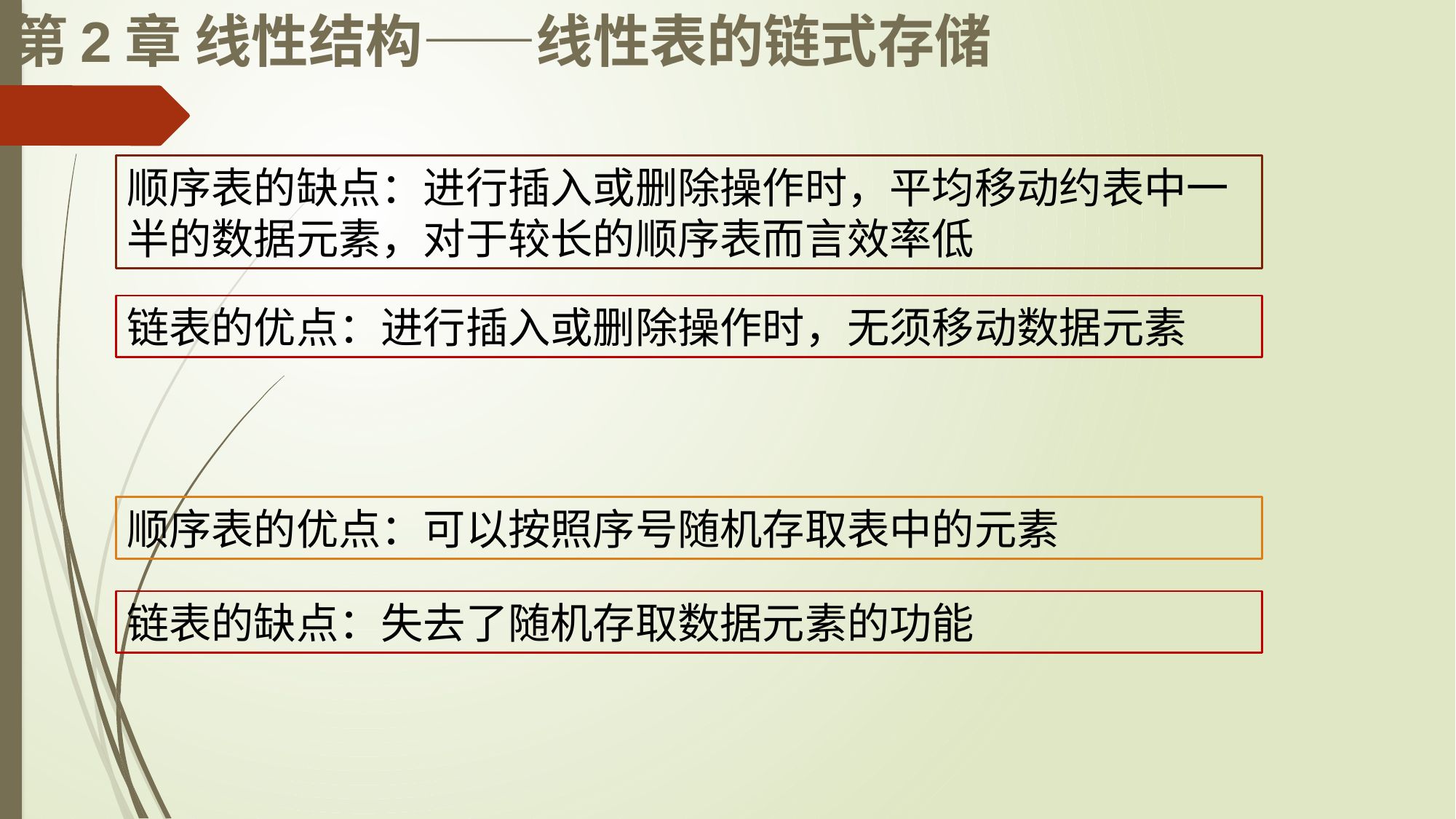

# 第2章 线性结构——线性表的链式存储
顺序表的缺点：进行插入或删除操作时，平均移动约表中一半的数据元素，对于较长的顺序表而言效率低
链表的优点：进行插入或删除操作时，无须移动数据元素
顺序表的优点：可以按照序号随机存取表中的元素
链表的缺点：失去了随机存取数据元素的功能